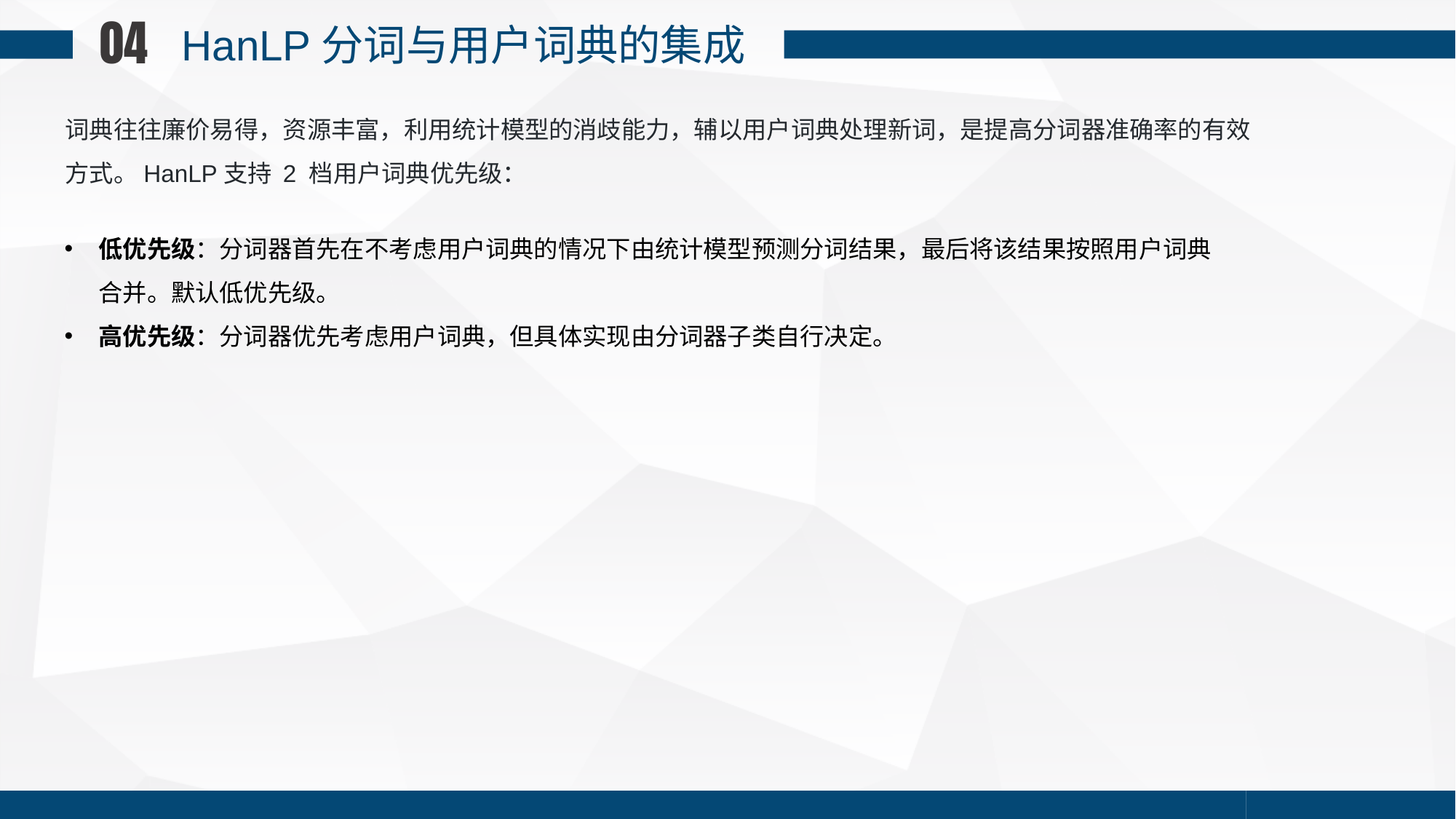

04
 HanLP分词与用户词典的集成

词典往往廉价易得，资源丰富，利用统计模型的消歧能力，辅以用户词典处理新词，是提高分词器准确率的有效方式。HanLP支持 2 档用户词典优先级：
低优先级：分词器首先在不考虑用户词典的情况下由统计模型预测分词结果，最后将该结果按照用户词典合并。默认低优先级。
高优先级：分词器优先考虑用户词典，但具体实现由分词器子类自行决定。